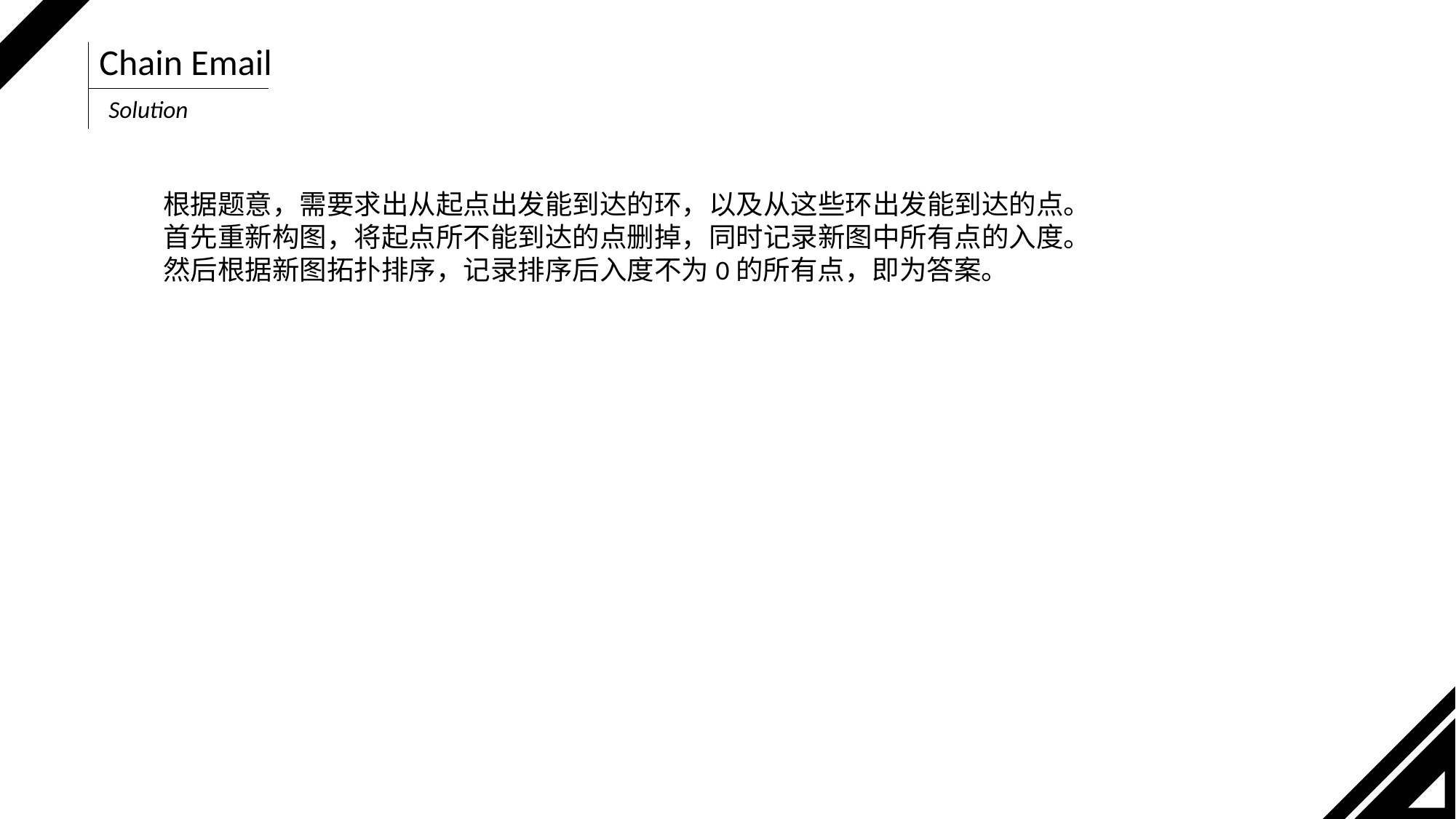

Chain Email
Solution
根据题意，需要求出从起点出发能到达的环，以及从这些环出发能到达的点。
首先重新构图，将起点所不能到达的点删掉，同时记录新图中所有点的入度。
然后根据新图拓扑排序，记录排序后入度不为0的所有点，即为答案。